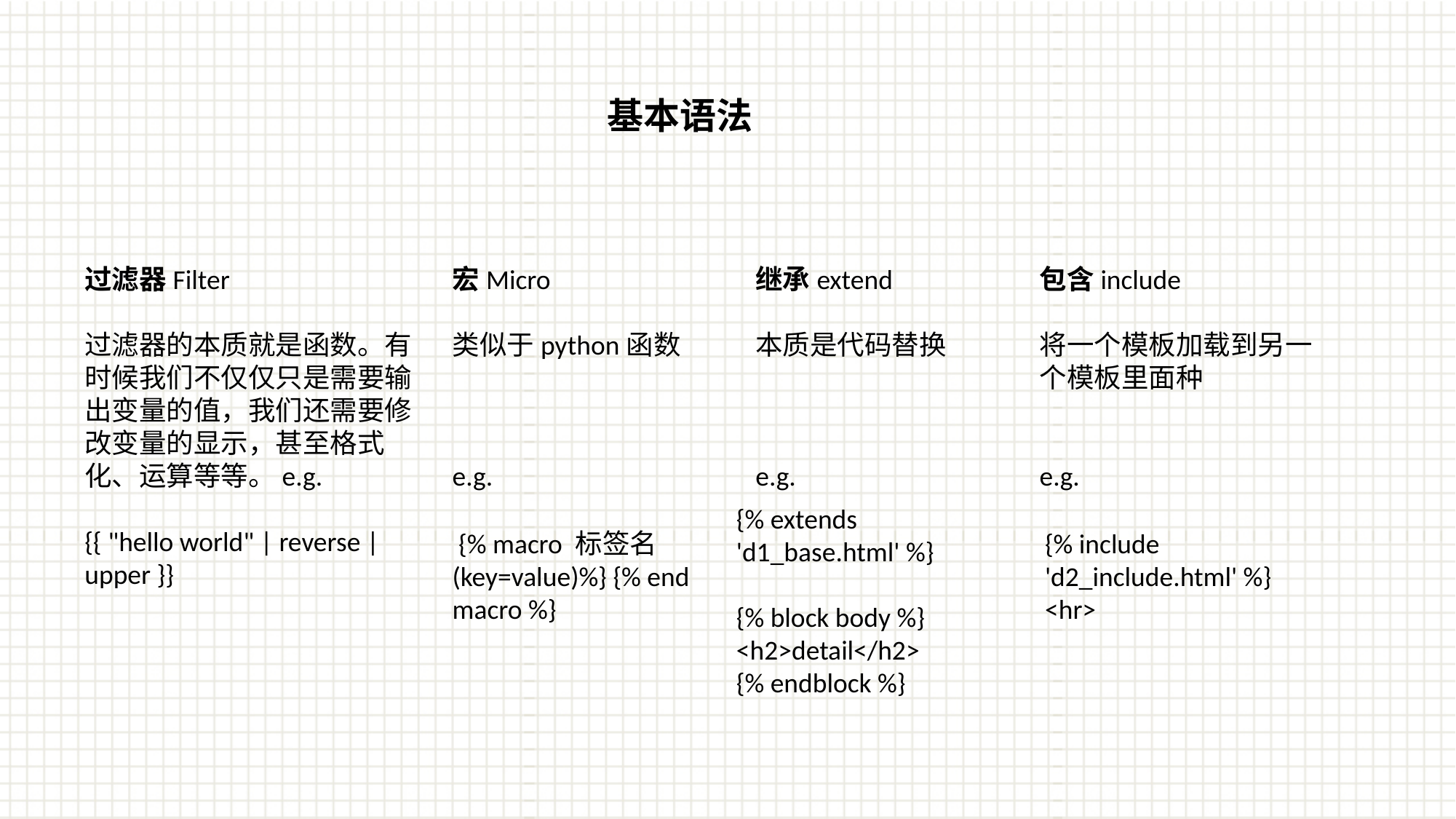

基本语法
过滤器Filter

过滤器的本质就是函数。有时候我们不仅仅只是需要输出变量的值，我们还需要修改变量的显示，甚至格式化、运算等等。e.g.

{{ "hello world" | reverse | upper }}

宏Micro

类似于python函数

e.g.
继承extend

本质是代码替换

e.g.
包含include

将一个模板加载到另一个模板里面种

e.g.
{% extends 'd1_base.html' %}

{% block body %}
<h2>detail</h2>
{% endblock %}
 {% macro 标签名(key=value)%} {% end macro %}
{% include 'd2_include.html' %}
<hr>